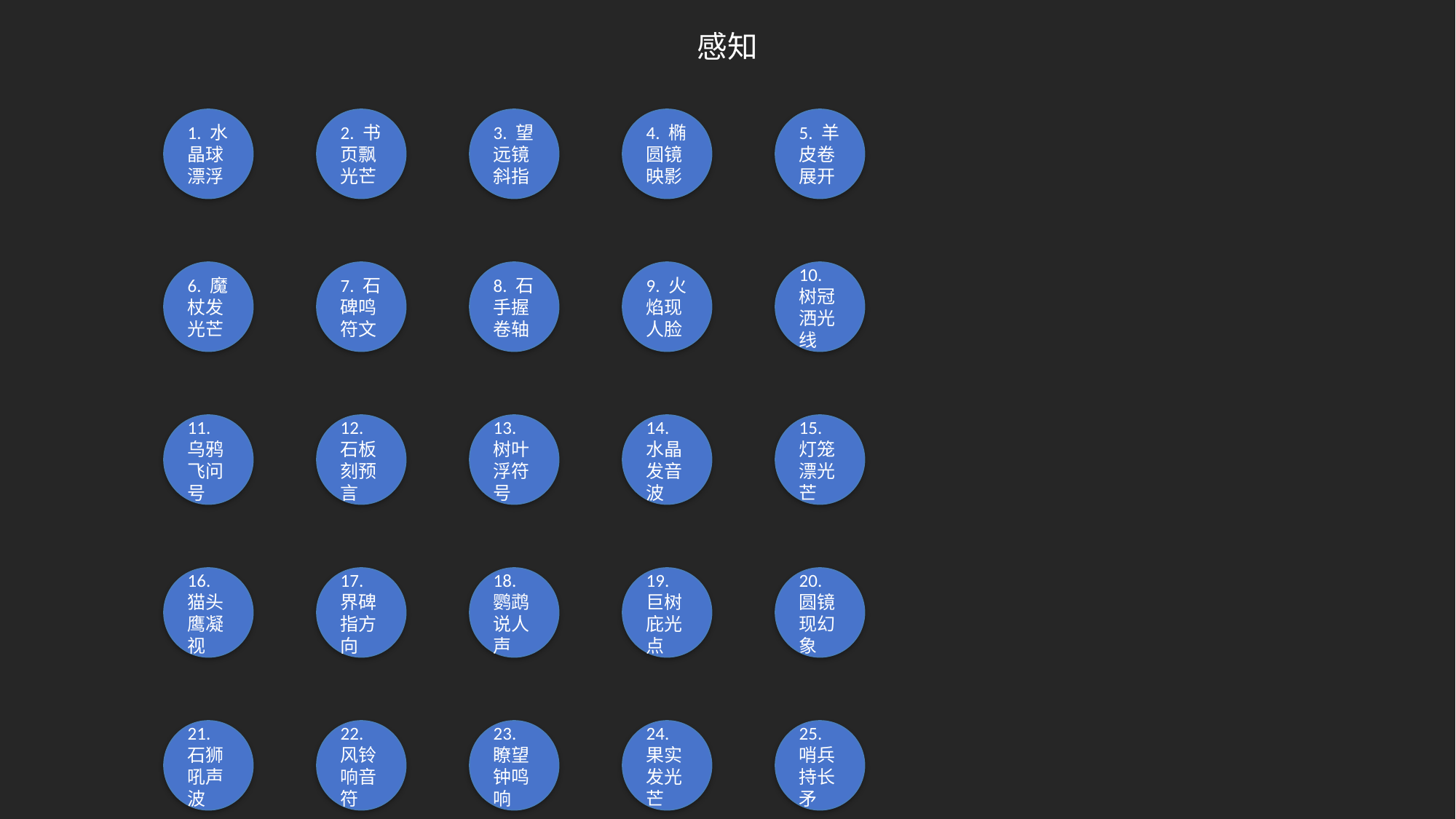

感知
1. 水晶球漂浮
2. 书页飘光芒
3. 望远镜斜指
4. 椭圆镜映影
5. 羊皮卷展开
6. 魔杖发光芒
7. 石碑鸣符文
8. 石手握卷轴
9. 火焰现人脸
10. 树冠洒光线
11. 乌鸦飞问号
12. 石板刻预言
13. 树叶浮符号
14. 水晶发音波
15. 灯笼漂光芒
16. 猫头鹰凝视
17. 界碑指方向
18. 鹦鹉说人声
19. 巨树庇光点
20. 圆镜现幻象
21. 石狮吼声波
22. 风铃响音符
23. 瞭望钟鸣响
24. 果实发光芒
25. 哨兵持长矛